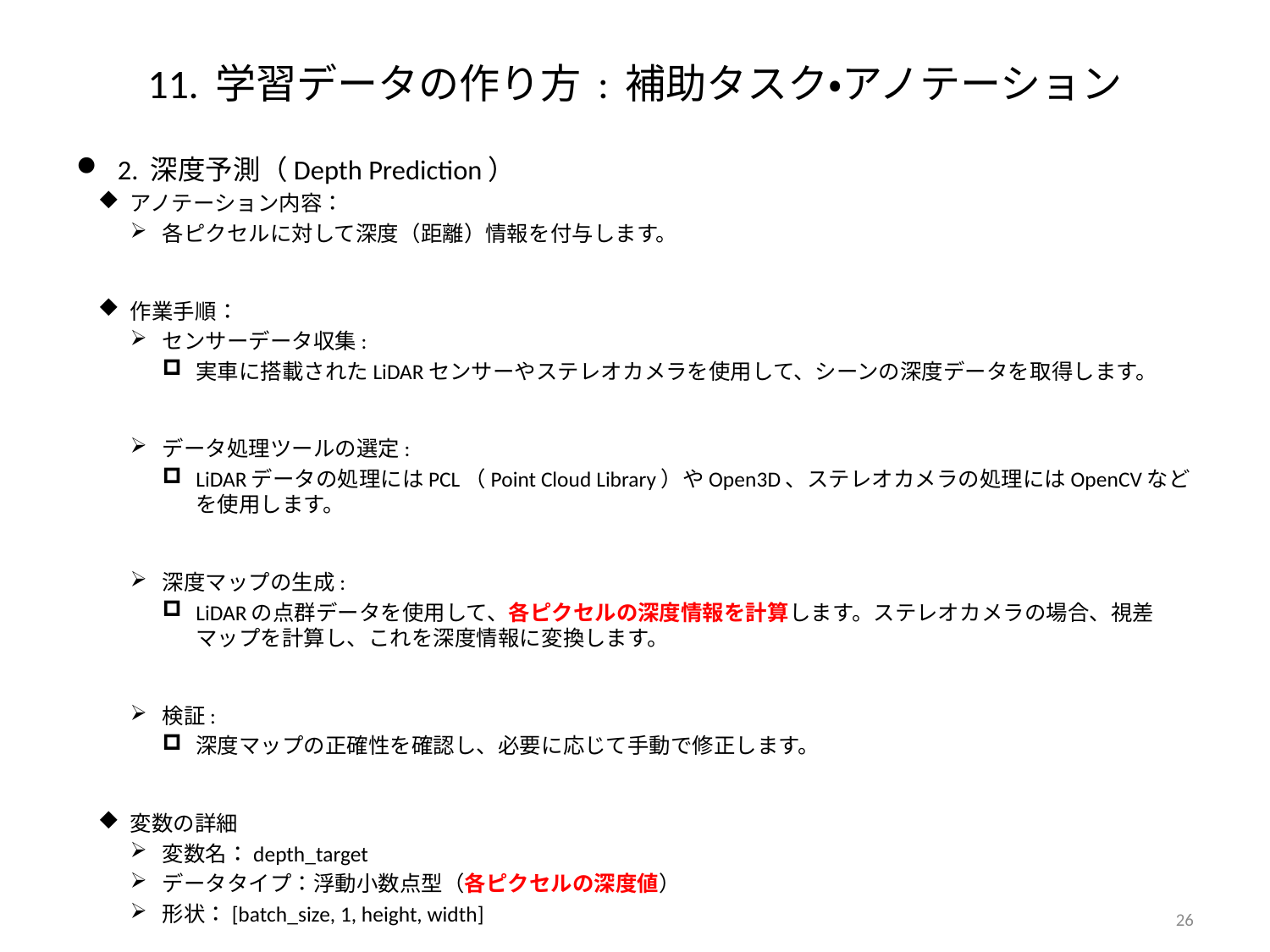

# 11. 学習データの作り方 : 補助タスク・アノテーション
2. 深度予測（Depth Prediction）
アノテーション内容：
各ピクセルに対して深度（距離）情報を付与します。

作業手順：
センサーデータ収集:
実車に搭載されたLiDARセンサーやステレオカメラを使用して、シーンの深度データを取得します。

データ処理ツールの選定:
LiDARデータの処理にはPCL（Point Cloud Library）やOpen3D、ステレオカメラの処理にはOpenCVなどを使用します。

深度マップの生成:
LiDARの点群データを使用して、各ピクセルの深度情報を計算します。ステレオカメラの場合、視差マップを計算し、これを深度情報に変換します。

検証:
深度マップの正確性を確認し、必要に応じて手動で修正します。

変数の詳細
変数名：depth_target
データタイプ：浮動小数点型（各ピクセルの深度値）
形状：[batch_size, 1, height, width]
26